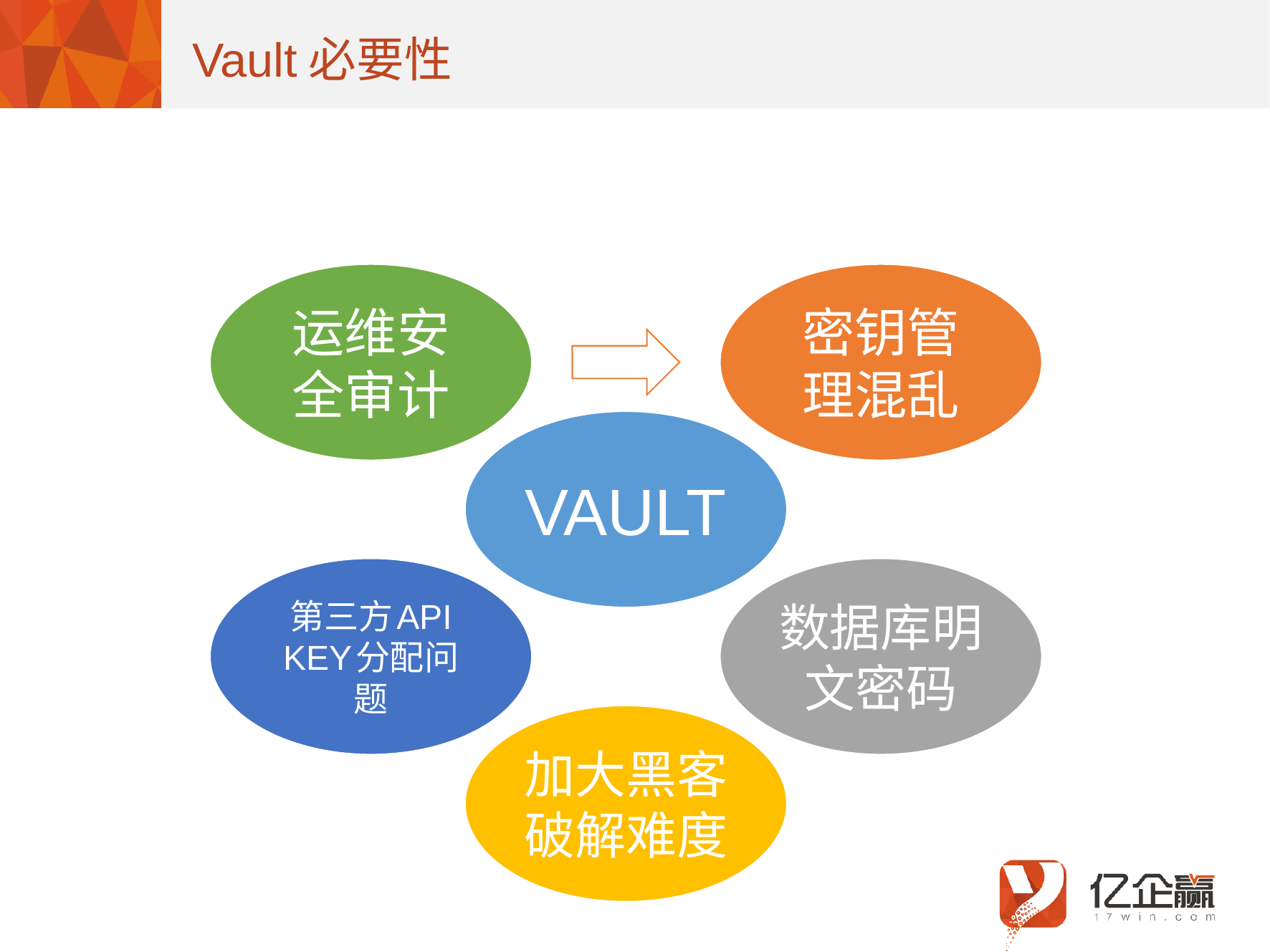

Vault必要性
VAULT
密钥管理混乱
数据库明文密码
加大黑客破解难度
第三方API KEY分配问题
运维安全审计